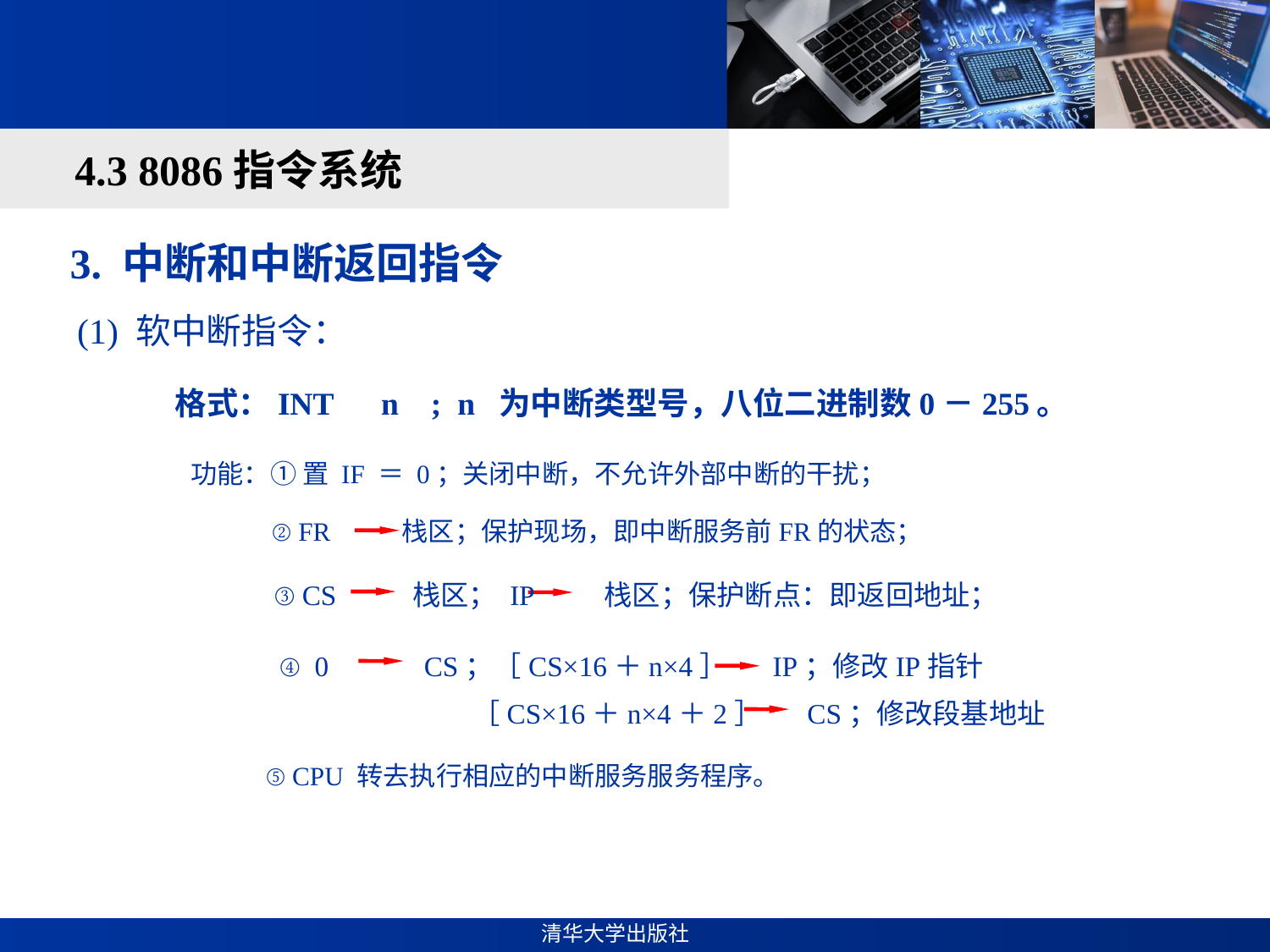

#
4.3 8086指令系统

3. 中断和中断返回指令
(1) 软中断指令：
格式：INT　n    ;  n  为中断类型号，八位二进制数0－255。
功能：① 置 IF ＝ 0；关闭中断，不允许外部中断的干扰；
② FR　　  栈区；保护现场，即中断服务前FR的状态；

③ CS　　  栈区； IP　　 栈区；保护断点：即返回地址；

 ④  0　　    CS；［CS×16＋n×4］      IP；修改IP指针
　                           ［CS×16＋n×4＋2］      CS；修改段基地址

⑤ CPU 转去执行相应的中断服务服务程序。